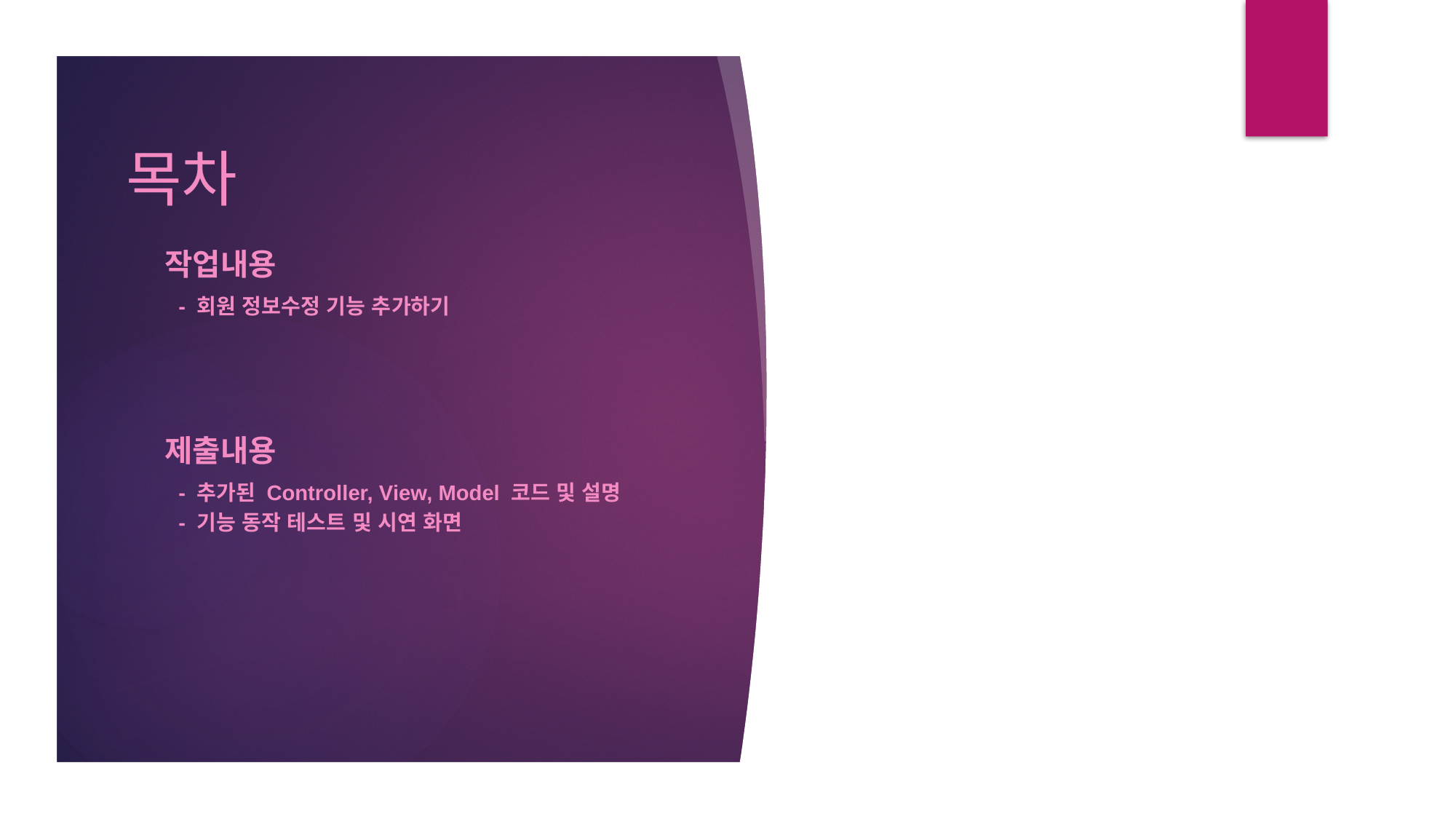

# 목차
작업내용
- 회원 정보수정 기능 추가하기
제출내용
- 추가된 Controller, View, Model 코드 및 설명
- 기능 동작 테스트 및 시연 화면